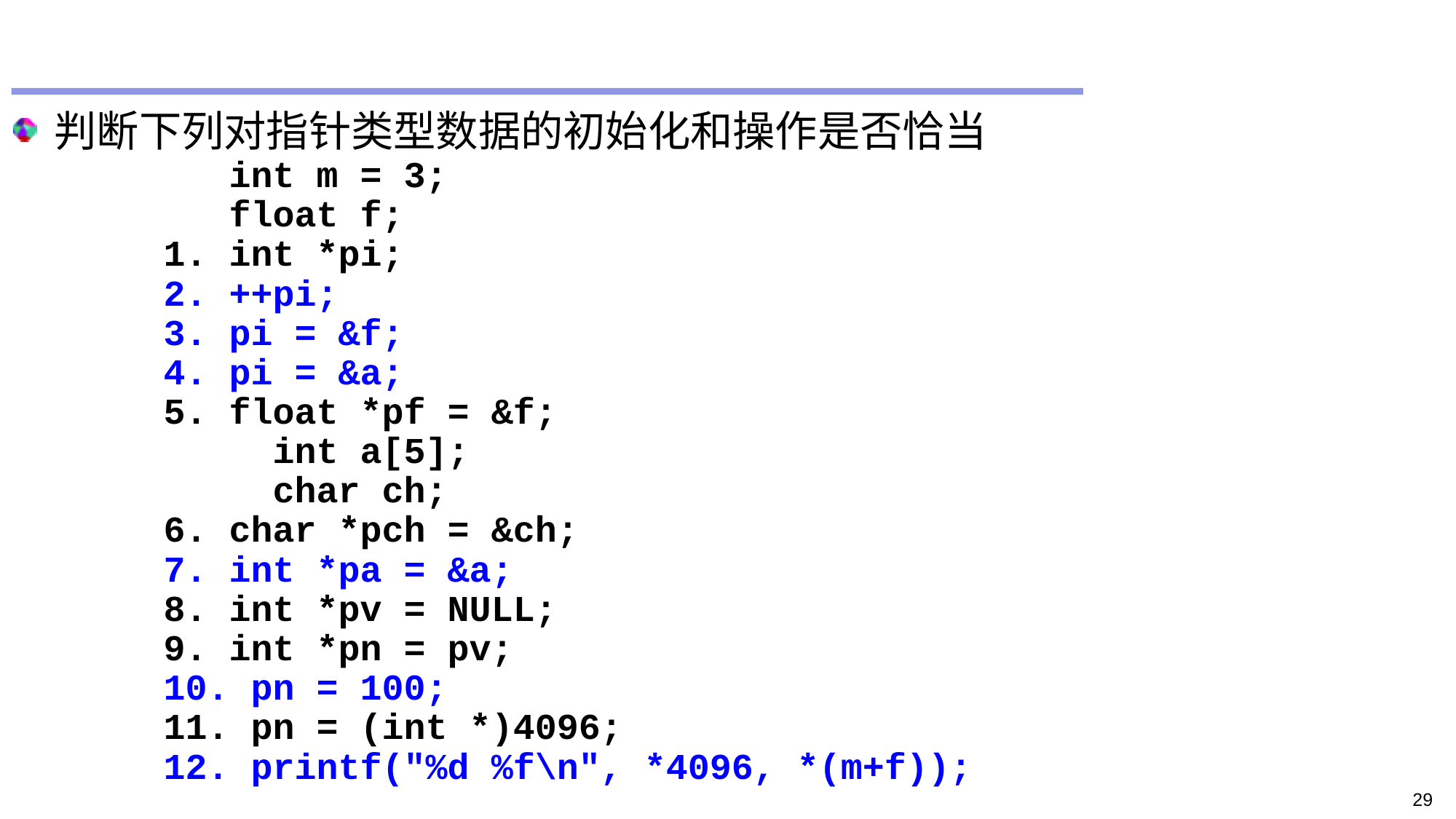

#
判断下列对指针类型数据的初始化和操作是否恰当
   int m = 3;
   float f;
1. int *pi;
2. ++pi;
3. pi = &f;
4. pi = &a;
5. float *pf = &f;
	int a[5];
	char ch;
6. char *pch = &ch;
7. int *pa = &a;
8. int *pv = NULL;
9. int *pn = pv;
10. pn = 100;
11. pn = (int *)4096;
12. printf("%d %f\n", *4096, *(m+f));
29